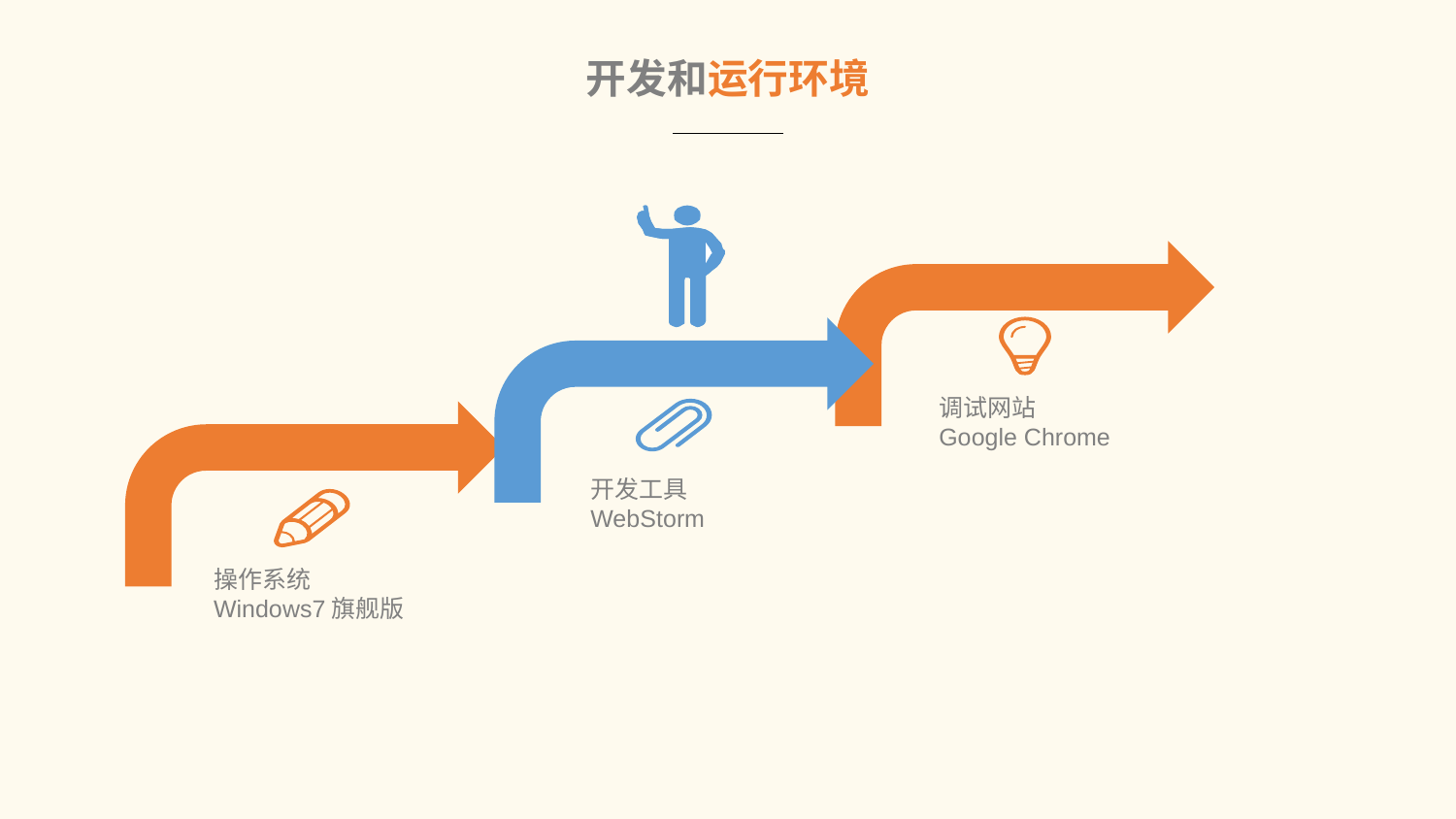

开发和运行环境

开发工具
WebStorm

调试网站
Google Chrome

操作系统
Windows7旗舰版